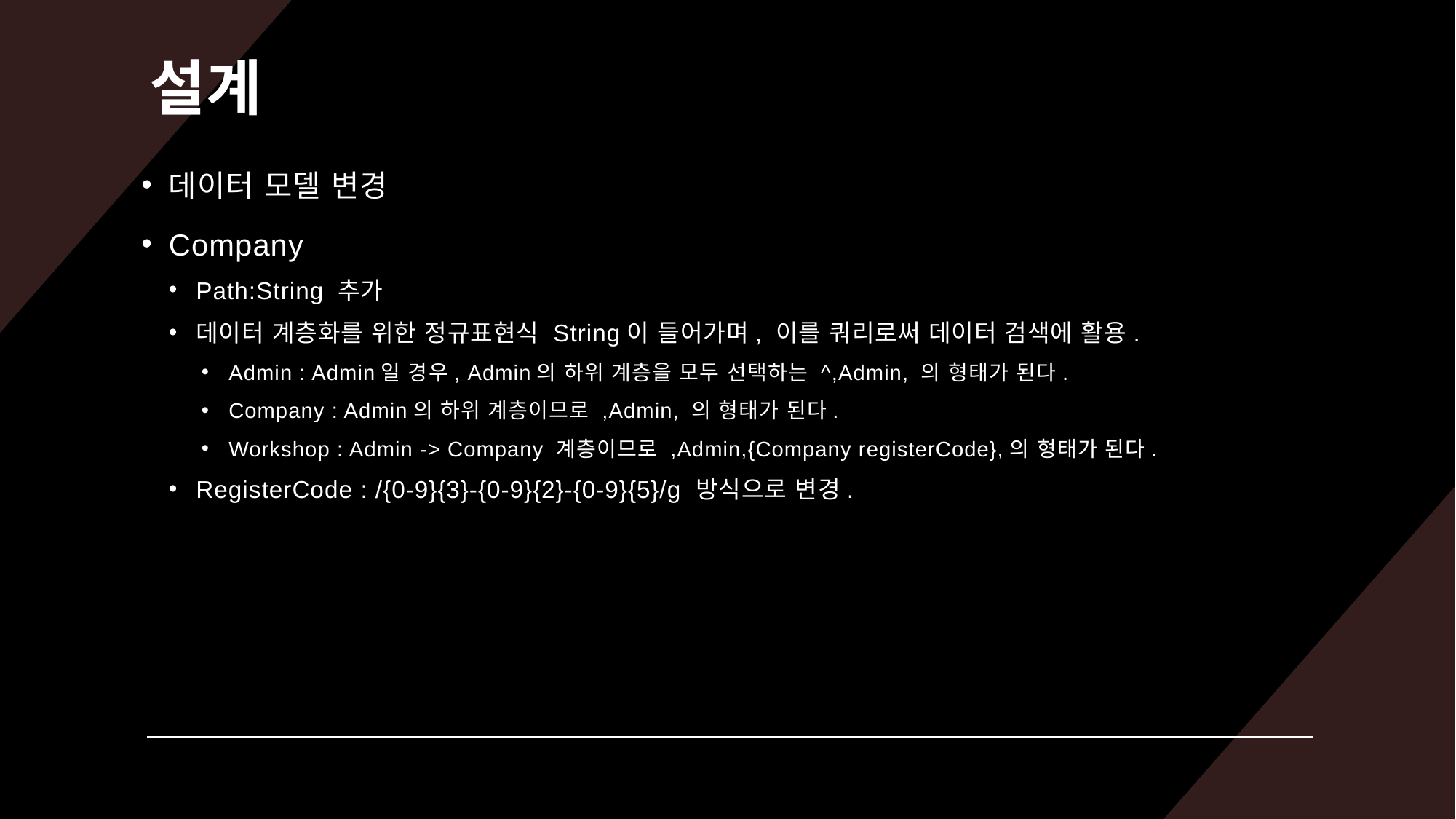

# 설계
데이터 모델 변경
Company
Path:String 추가
데이터 계층화를 위한 정규표현식 String이 들어가며, 이를 쿼리로써 데이터 검색에 활용.
Admin : Admin일 경우, Admin의 하위 계층을 모두 선택하는 ^,Admin, 의 형태가 된다.
Company : Admin의 하위 계층이므로 ,Admin, 의 형태가 된다.
Workshop : Admin -> Company 계층이므로 ,Admin,{Company registerCode},의 형태가 된다.
RegisterCode : /{0-9}{3}-{0-9}{2}-{0-9}{5}/g 방식으로 변경.